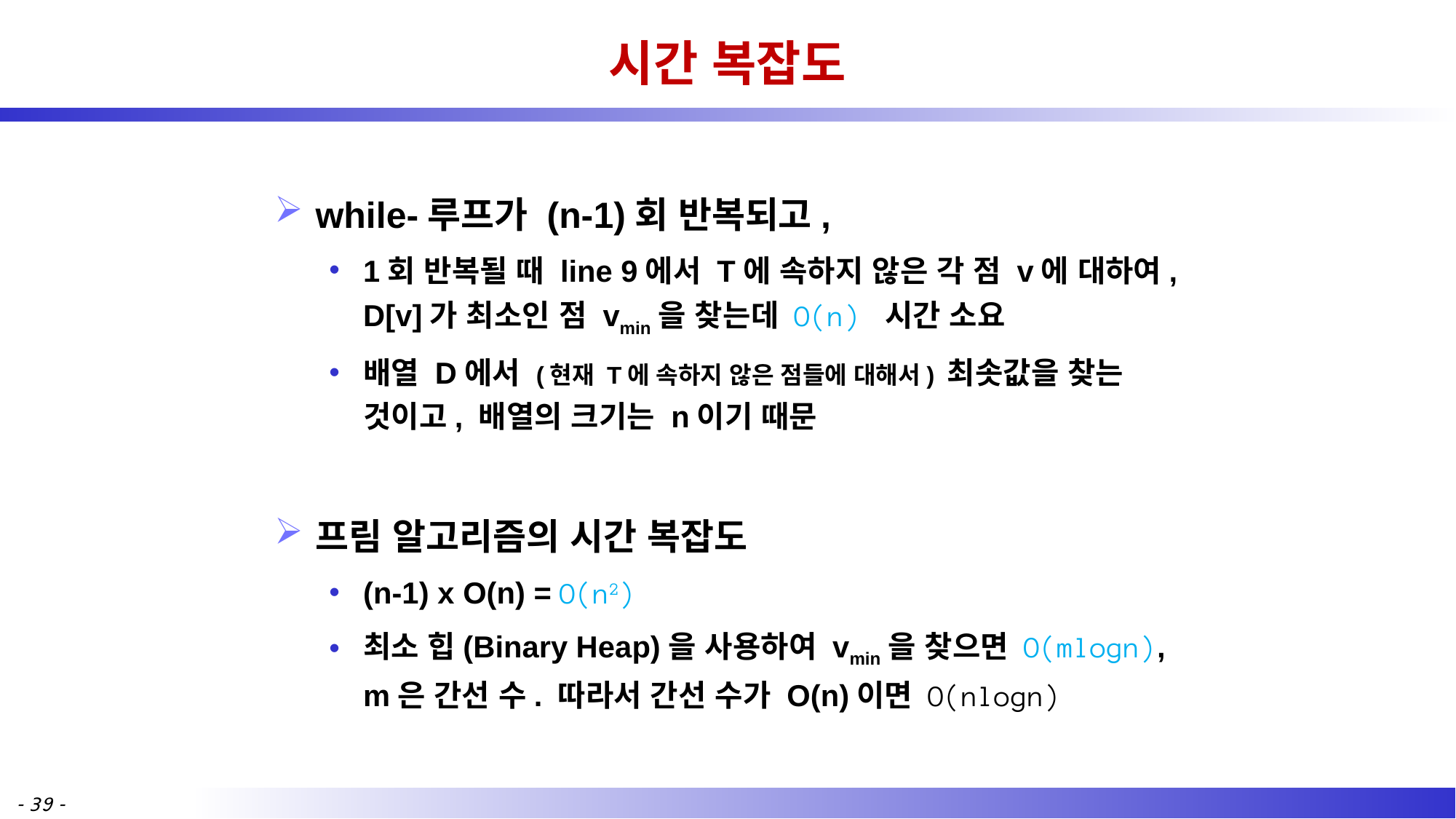

# 시간 복잡도
while-루프가 (n-1)회 반복되고,
1회 반복될 때 line 9에서 T에 속하지 않은 각 점 v에 대하여, D[v]가 최소인 점 vmin을 찾는데 O(n) 시간 소요
배열 D에서 (현재 T에 속하지 않은 점들에 대해서) 최솟값을 찾는 것이고, 배열의 크기는 n이기 때문

프림 알고리즘의 시간 복잡도
(n-1) x O(n) = O(n2)
최소 힙(Binary Heap)을 사용하여 vmin을 찾으면 O(mlogn), m은 간선 수. 따라서 간선 수가 O(n)이면 O(nlogn)

- 39 -